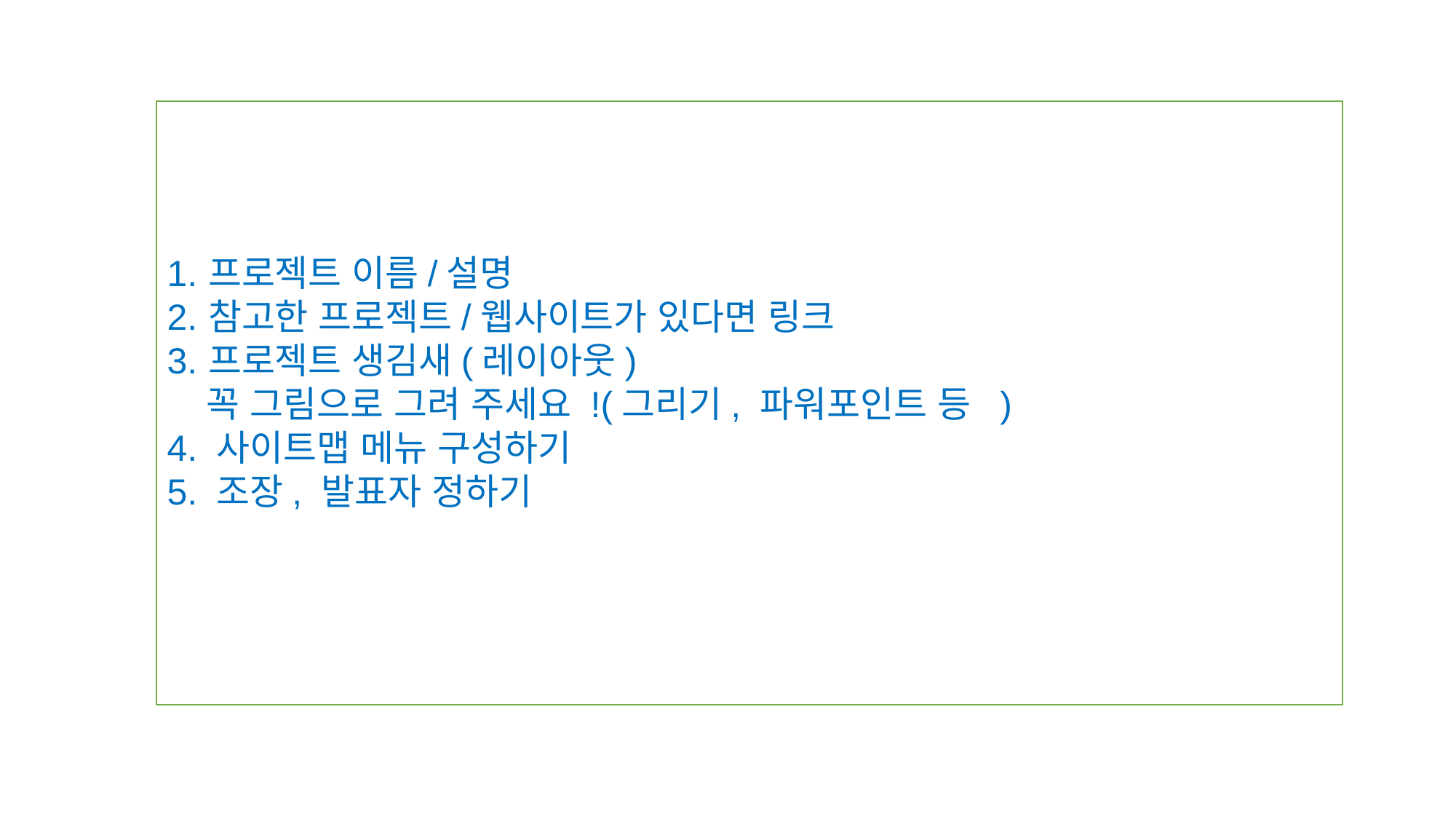

프로젝트 이름/설명
참고한 프로젝트/웹사이트가 있다면 링크
프로젝트 생김새(레이아웃)
   꼭 그림으로 그려 주세요 !(그리기, 파워포인트 등  )
4. 사이트맵 메뉴 구성하기
5. 조장, 발표자 정하기